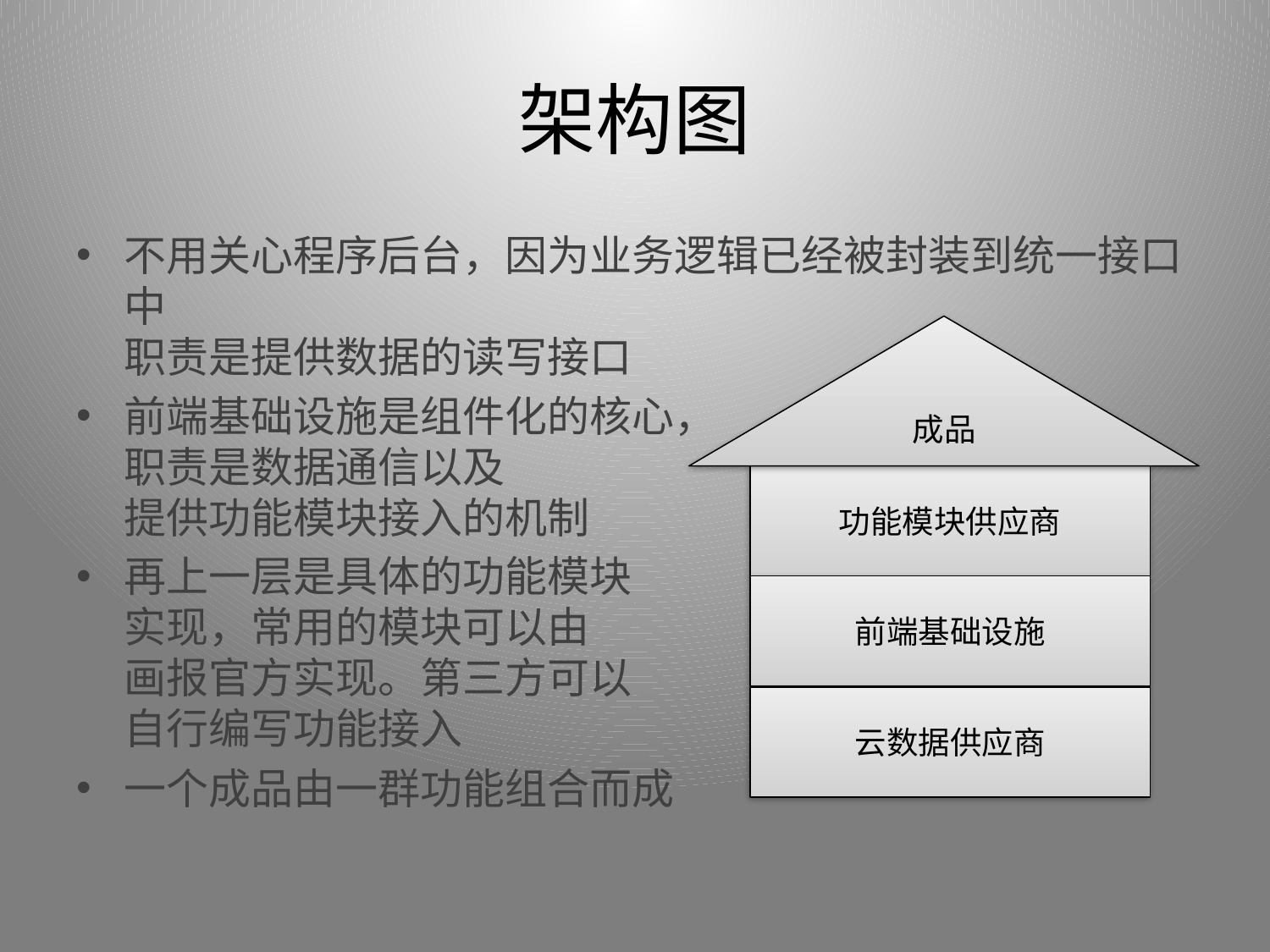

# 架构图
不用关心程序后台，因为业务逻辑已经被封装到统一接口中
职责是提供数据的读写接口
前端基础设施是组件化的核心，
职责是数据通信以及
提供功能模块接入的机制
再上一层是具体的功能模块
实现，常用的模块可以由
画报官方实现。第三方可以
自行编写功能接入
一个成品由一群功能组合而成
成品
功能模块供应商
前端基础设施
云数据供应商